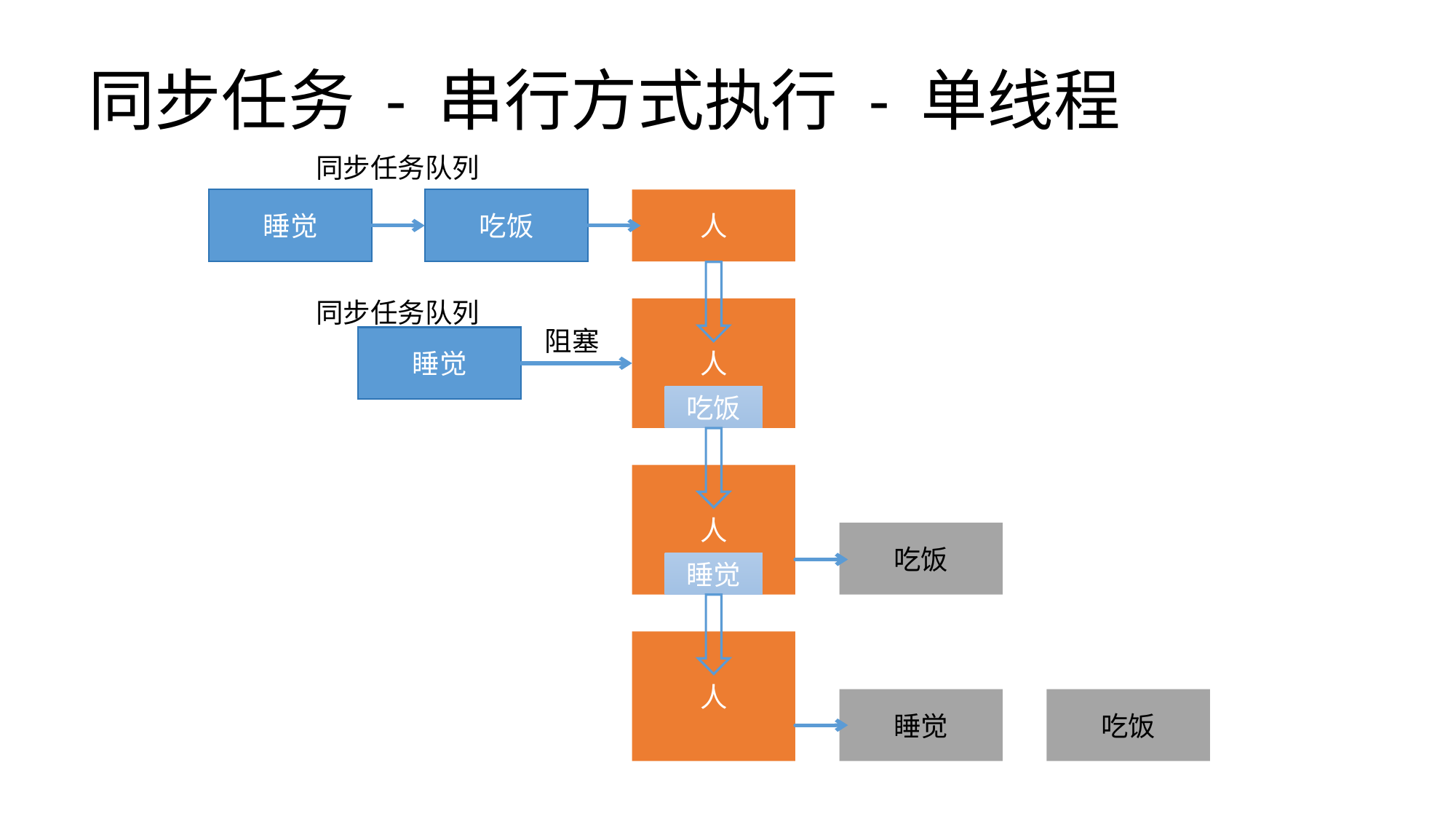

# 同步任务 - 串行方式执行 - 单线程
同步任务队列
睡觉
吃饭
人

同步任务队列
人
阻塞
睡觉
吃饭

人
吃饭
睡觉

人
睡觉
吃饭